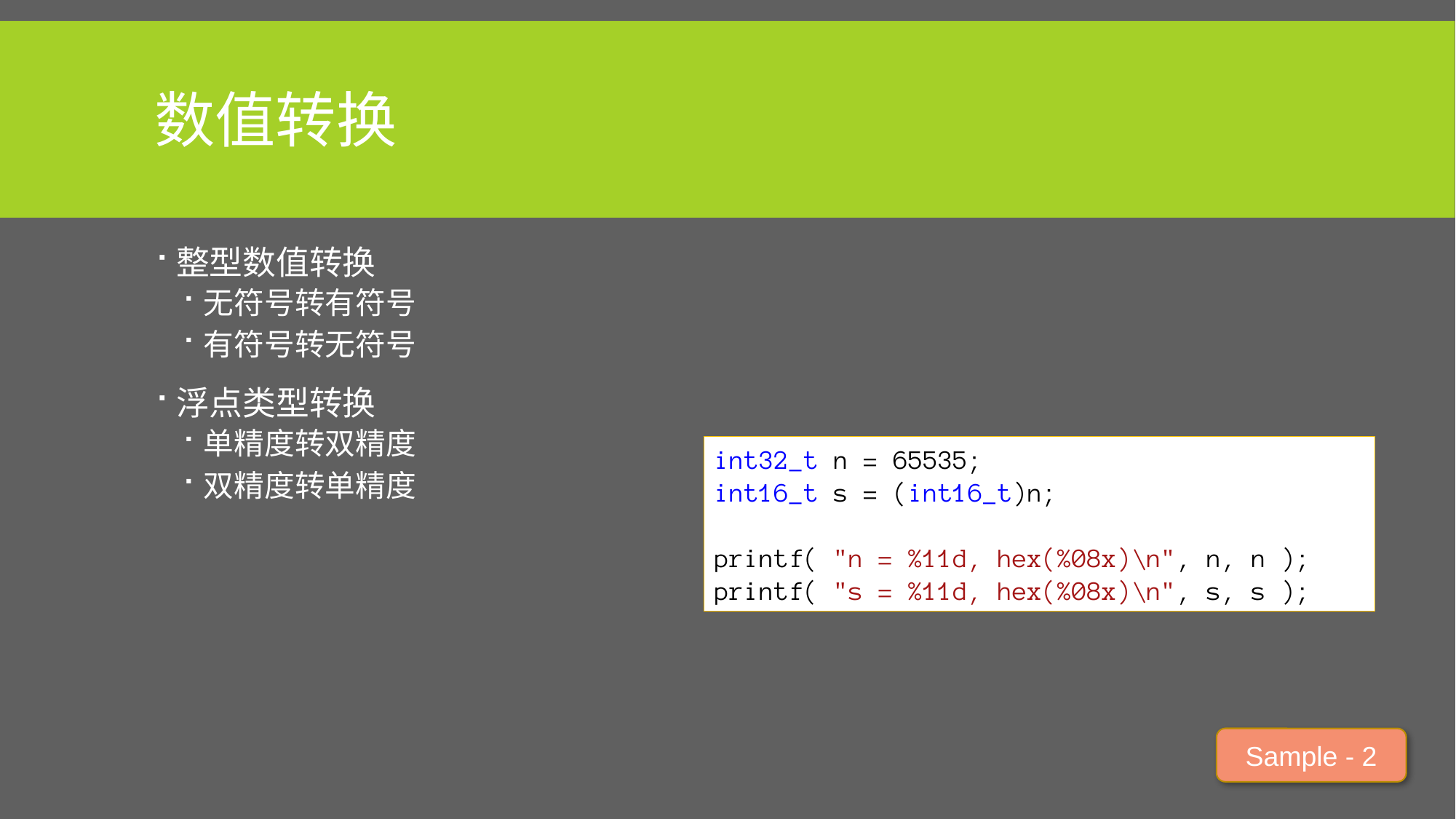

# 数值转换
整型数值转换
无符号转有符号
有符号转无符号
浮点类型转换
单精度转双精度
双精度转单精度
int32_t n = 65535;
int16_t s = (int16_t)n;

printf( "n = %11d, hex(%08x)\n", n, n );
printf( "s = %11d, hex(%08x)\n", s, s );
Sample - 2